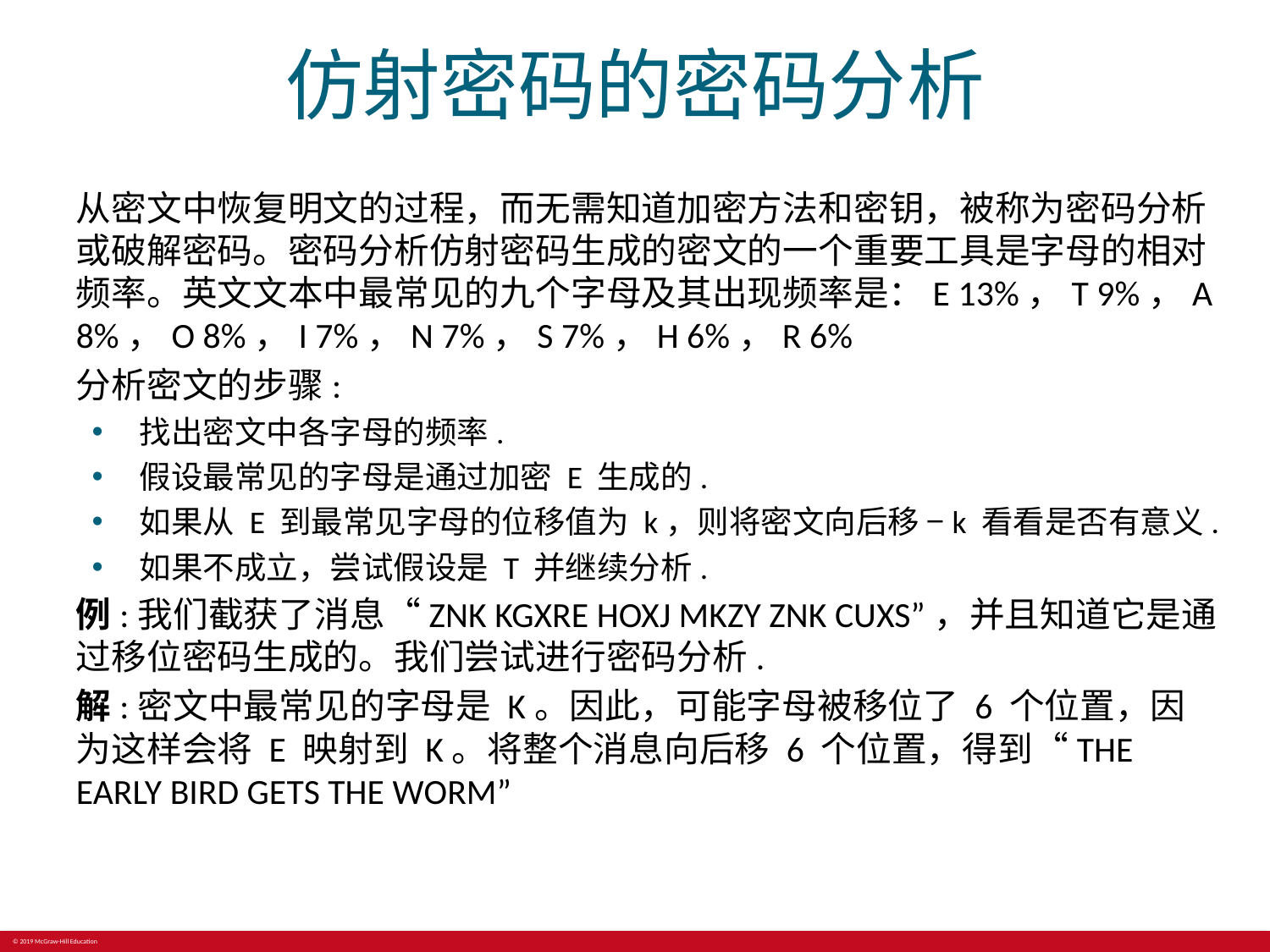

# 仿射密码的密码分析
从密文中恢复明文的过程，而无需知道加密方法和密钥，被称为密码分析或破解密码。密码分析仿射密码生成的密文的一个重要工具是字母的相对频率。英文文本中最常见的九个字母及其出现频率是：E 13%，T 9%，A 8%，O 8%，I 7%，N 7%，S 7%，H 6%，R 6%
分析密文的步骤:
找出密文中各字母的频率.
假设最常见的字母是通过加密 E 生成的.
如果从 E 到最常见字母的位移值为 k，则将密文向后移 −k 看看是否有意义.
如果不成立，尝试假设是 T 并继续分析.
例:我们截获了消息“ZNK KGXRE HOXJ MKZY ZNK CUXS”，并且知道它是通过移位密码生成的。我们尝试进行密码分析.
解:密文中最常见的字母是 K。因此，可能字母被移位了 6 个位置，因为这样会将 E 映射到 K。将整个消息向后移 6 个位置，得到“THE EARLY BIRD GETS THE WORM”